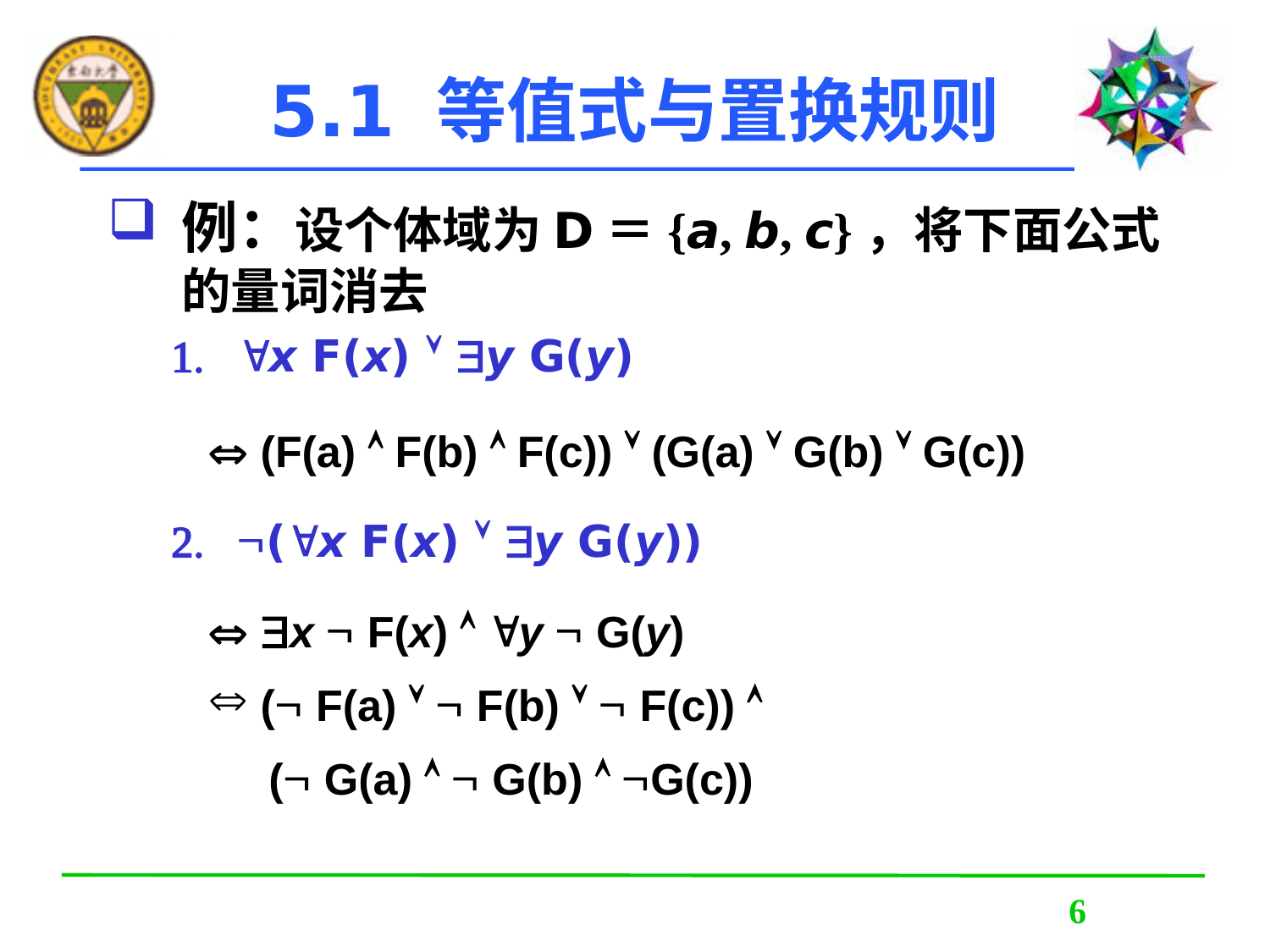

5.1 等值式与置换规则
例：设个体域为D＝{a, b, c}，将下面公式的量词消去
∀x F(x) ∨ ∃y G(y)

¬(∀x F(x) ∨ ∃y G(y))
⇔ (F(a) ∧ F(b) ∧ F(c)) ∨ (G(a) ∨ G(b) ∨ G(c))

⇔ ∃x ¬ F(x) ∧ ∀y ¬ G(y)
 (¬ F(a) ∨ ¬ F(b) ∨ ¬ F(c)) ∧
     (¬ G(a) ∧ ¬ G(b) ∧ ¬G(c))